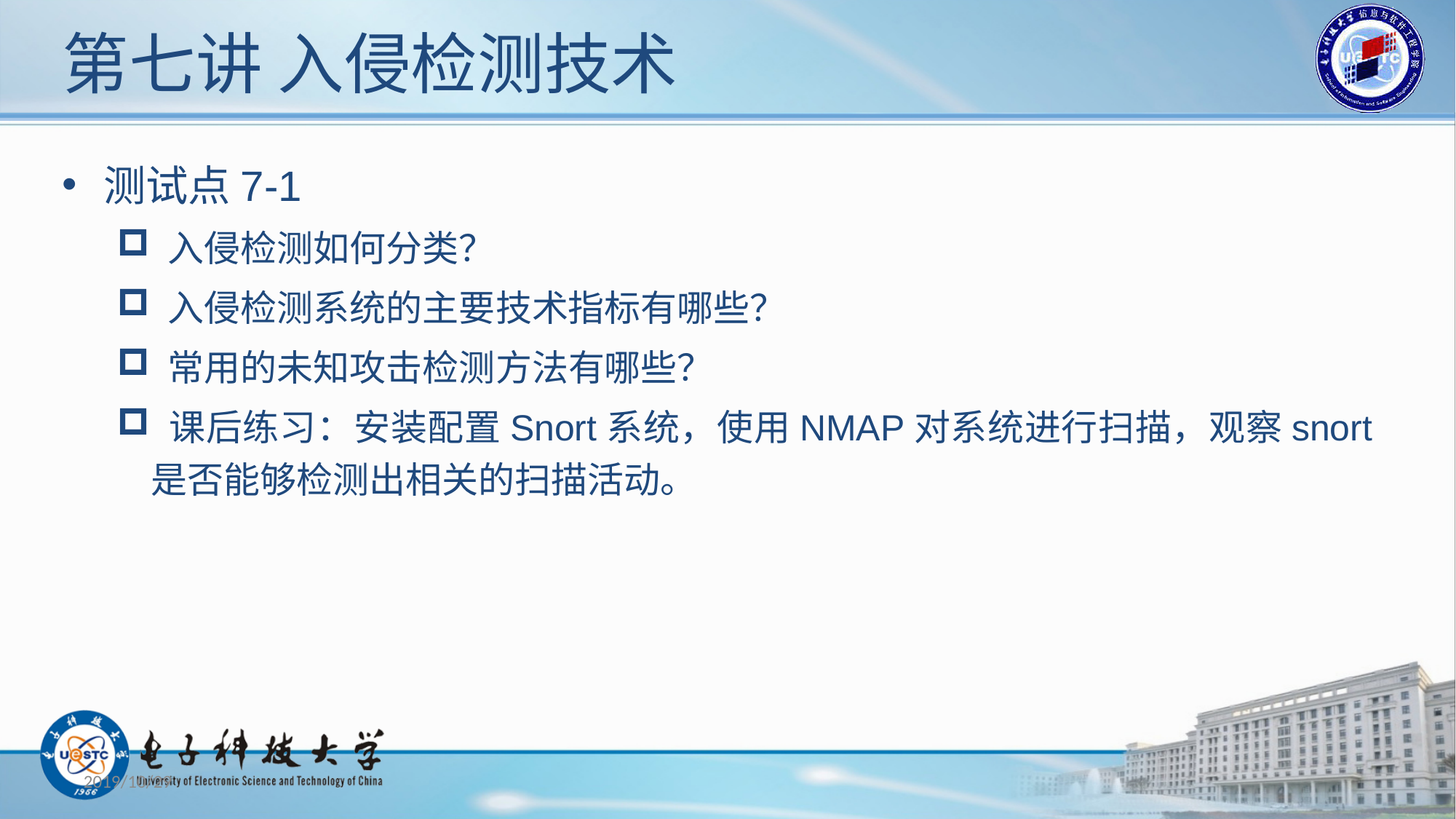

# 第七讲 入侵检测技术
测试点7-1
 入侵检测如何分类？
 入侵检测系统的主要技术指标有哪些？
 常用的未知攻击检测方法有哪些？
 课后练习：安装配置Snort系统，使用NMAP对系统进行扫描，观察snort是否能够检测出相关的扫描活动。
2019/10/29